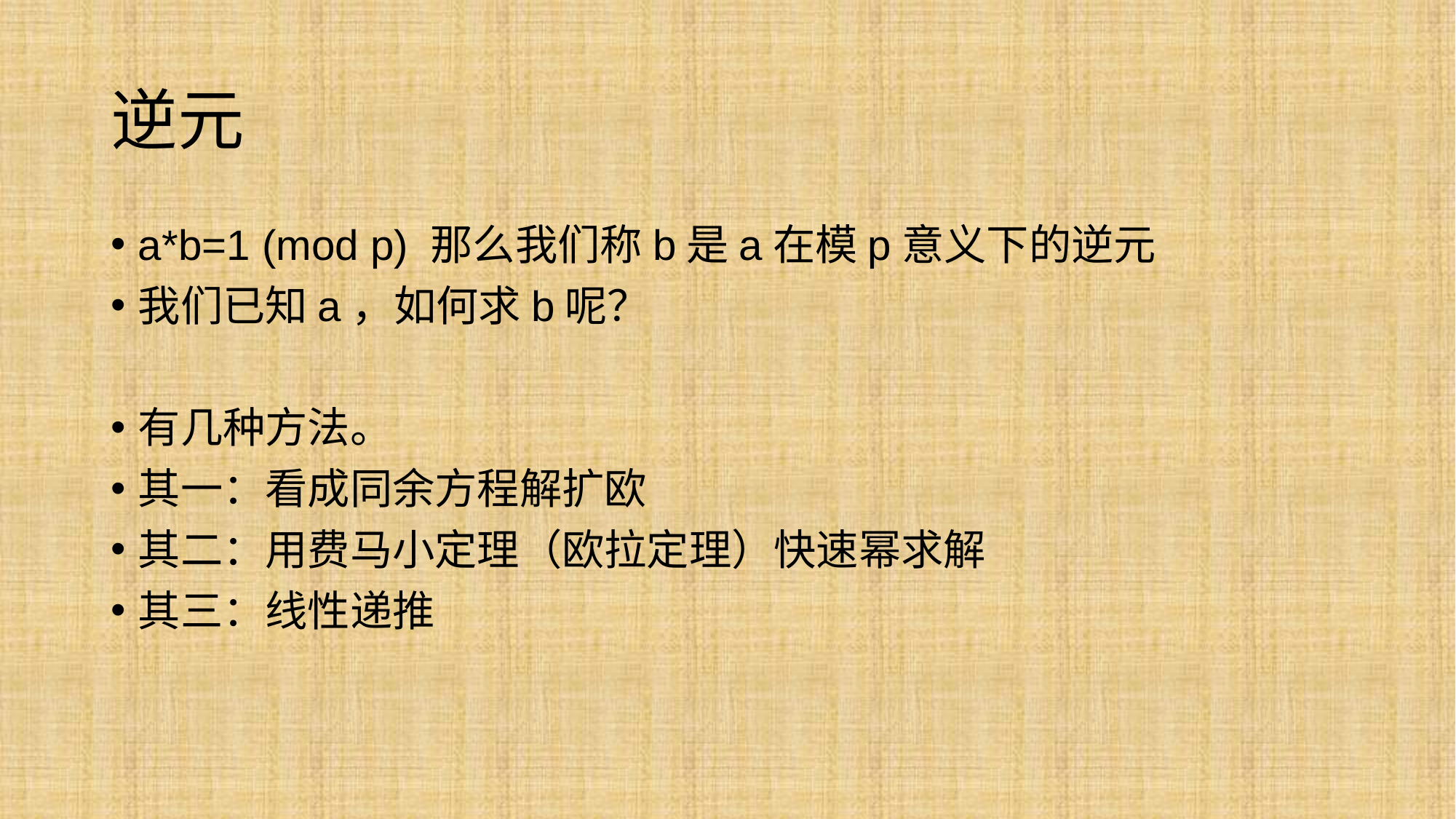

# 逆元
a*b=1 (mod p) 那么我们称b是a在模p意义下的逆元
我们已知a，如何求b呢？

有几种方法。
其一：看成同余方程解扩欧
其二：用费马小定理（欧拉定理）快速幂求解
其三：线性递推